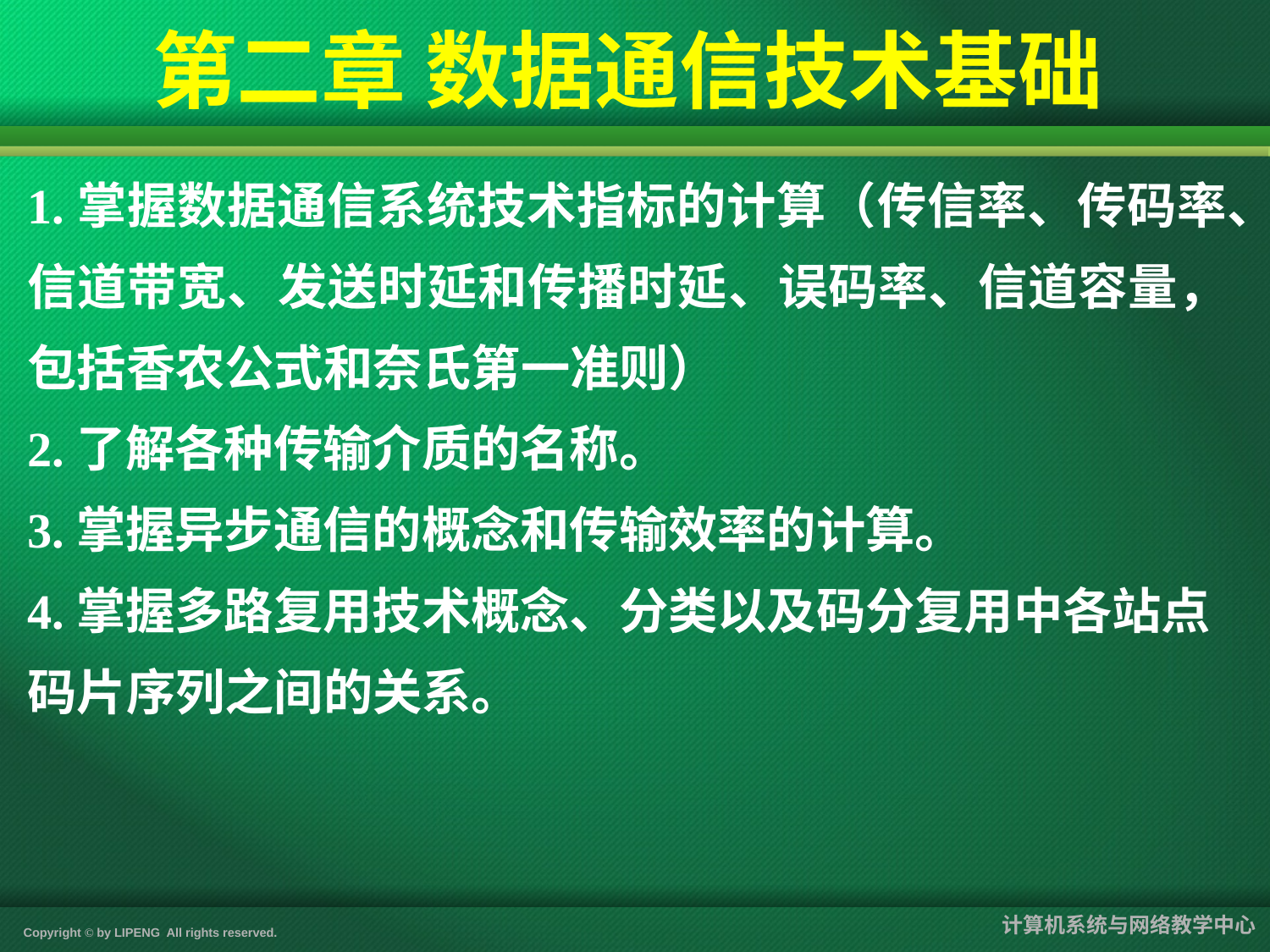

第二章 数据通信技术基础
1.掌握数据通信系统技术指标的计算（传信率、传码率、信道带宽、发送时延和传播时延、误码率、信道容量，包括香农公式和奈氏第一准则）
2.了解各种传输介质的名称。
3.掌握异步通信的概念和传输效率的计算。
4.掌握多路复用技术概念、分类以及码分复用中各站点码片序列之间的关系。